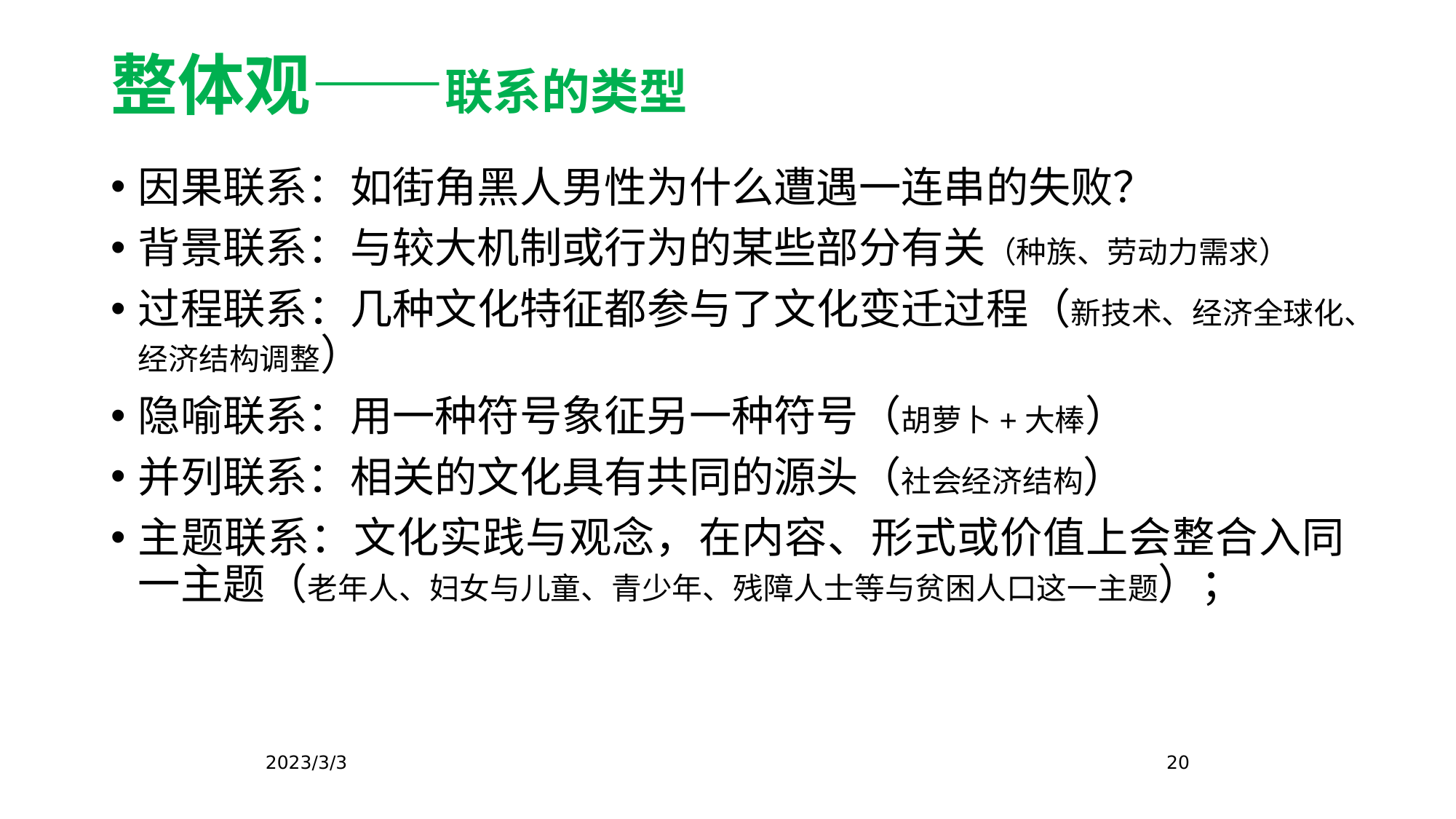

整体观——联系的类型
因果联系：如街角黑人男性为什么遭遇一连串的失败？
背景联系：与较大机制或行为的某些部分有关（种族、劳动力需求）
过程联系：几种文化特征都参与了文化变迁过程（新技术、经济全球化、经济结构调整）
隐喻联系：用一种符号象征另一种符号（胡萝卜+大棒）
并列联系：相关的文化具有共同的源头（社会经济结构）
主题联系：文化实践与观念，在内容、形式或价值上会整合入同一主题（老年人、妇女与儿童、青少年、残障人士等与贫困人口这一主题）；
2023/3/3
20